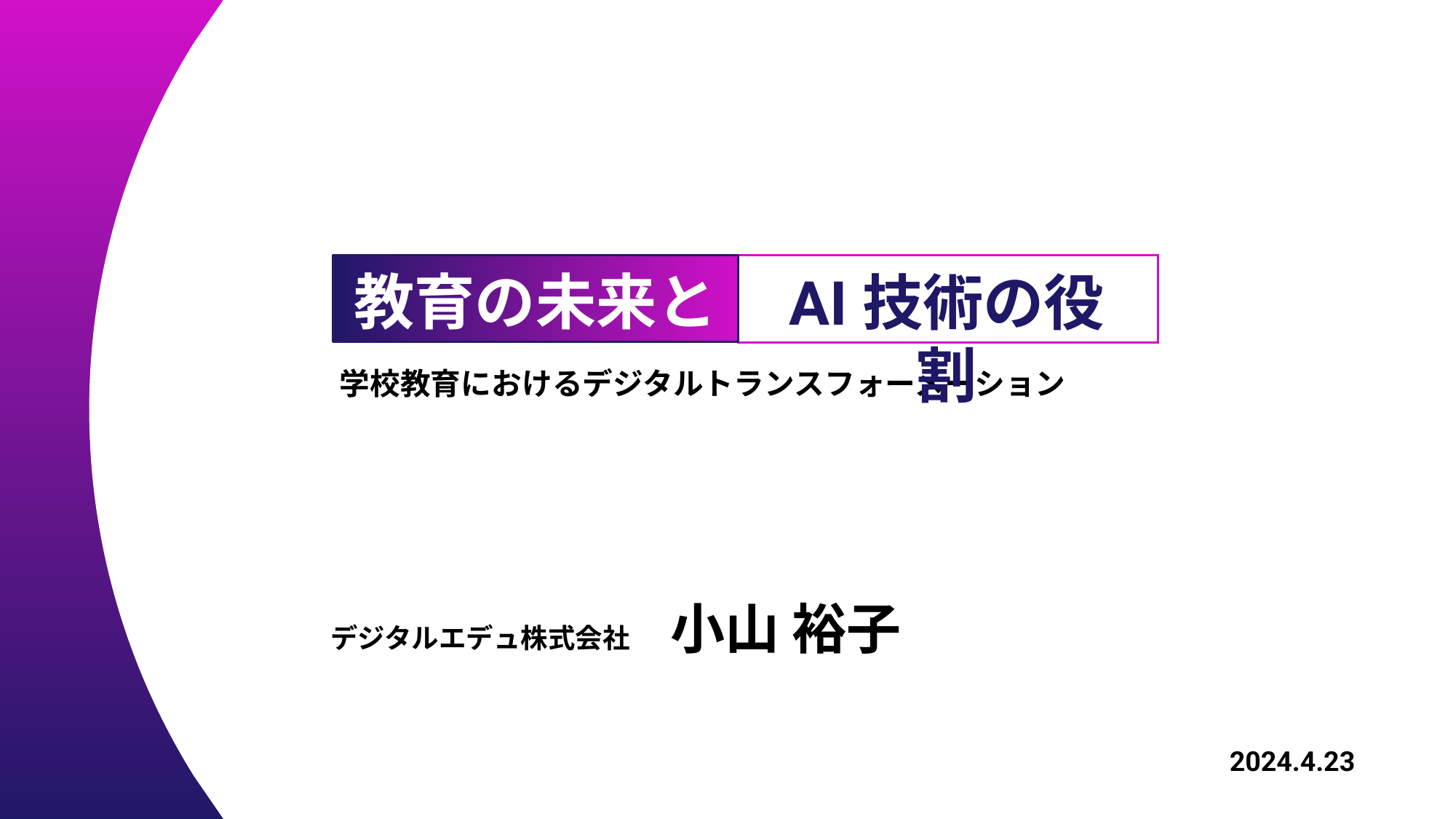

教育の未来と

AI技術の役割
学校教育におけるデジタルトランスフォーメーション
小山 裕子
デジタルエデュ株式会社
2024.4.23